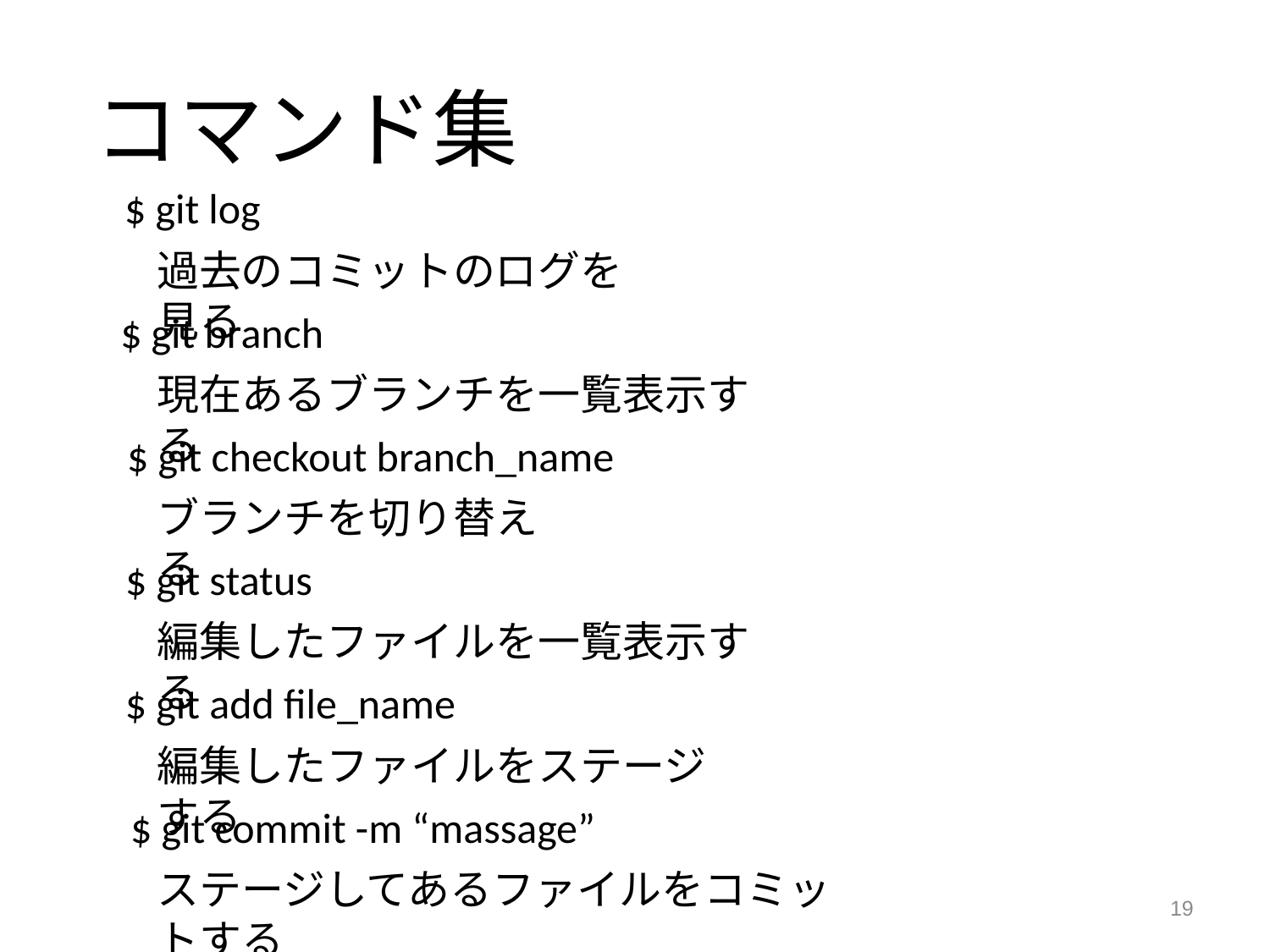

コマンド集
$ git log
過去のコミットのログを見る
$ git branch
現在あるブランチを一覧表示する
$ git checkout branch_name
ブランチを切り替える
$ git status
編集したファイルを一覧表示する
$ git add file_name
編集したファイルをステージする
$ git commit -m “massage”
ステージしてあるファイルをコミットする
19